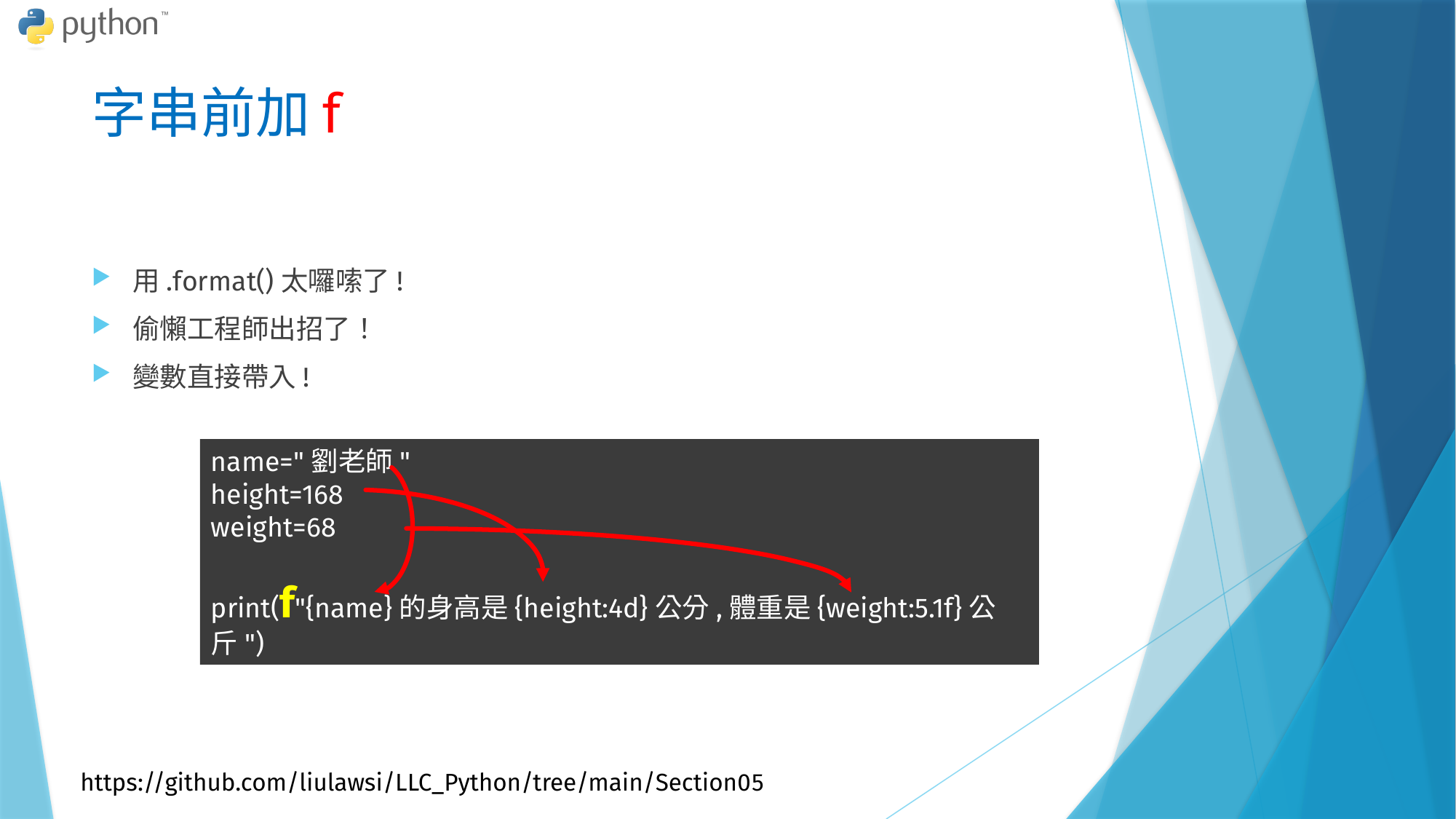

# 字串前加f
用.format()太囉嗦了!
偷懶工程師出招了！
變數直接帶入!
name="劉老師"
height=168
weight=68

print(f"{name}的身高是{height:4d}公分,體重是{weight:5.1f}公斤")